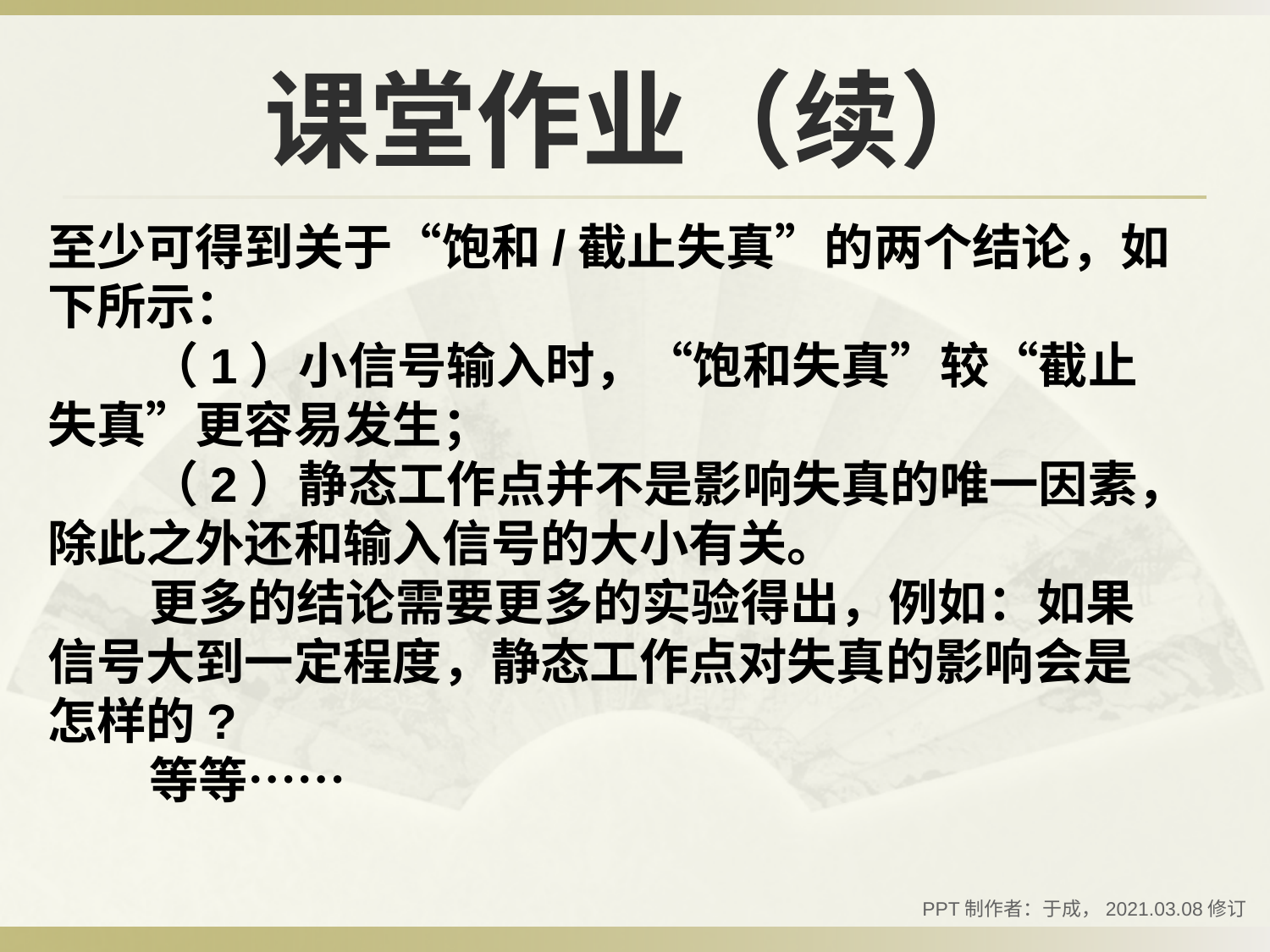

# 课堂作业（续）
至少可得到关于“饱和/截止失真”的两个结论，如下所示：
        （1）小信号输入时，“饱和失真”较“截止失真”更容易发生；
        （2）静态工作点并不是影响失真的唯一因素，除此之外还和输入信号的大小有关。
        更多的结论需要更多的实验得出，例如：如果信号大到一定程度，静态工作点对失真的影响会是怎样的?
        等等……
PPT制作者：于成，2021.03.08修订